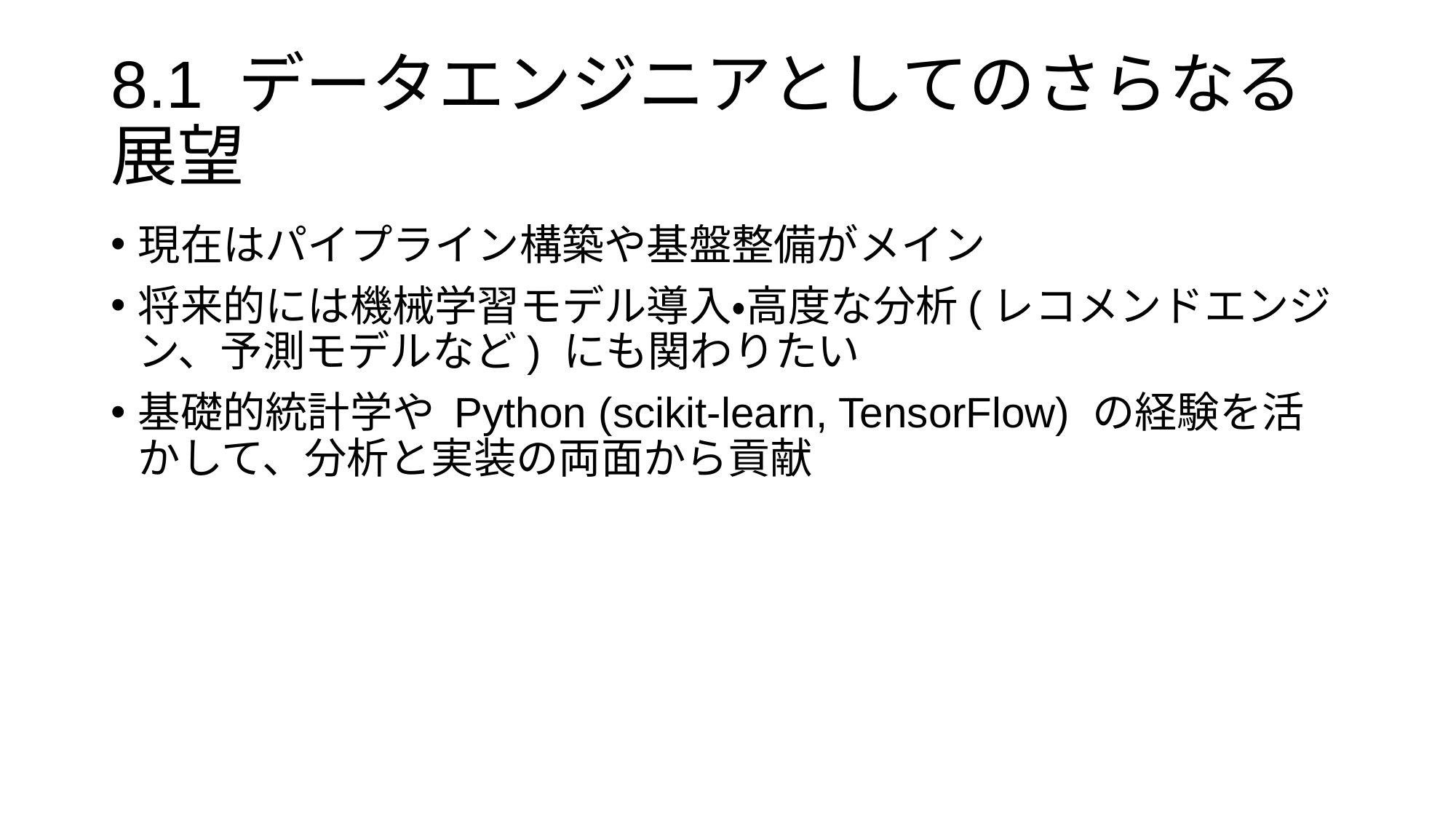

# 8.1 データエンジニアとしてのさらなる展望
現在はパイプライン構築や基盤整備がメイン
将来的には機械学習モデル導入・高度な分析(レコメンドエンジン、予測モデルなど) にも関わりたい
基礎的統計学や Python (scikit-learn, TensorFlow) の経験を活かして、分析と実装の両面から貢献